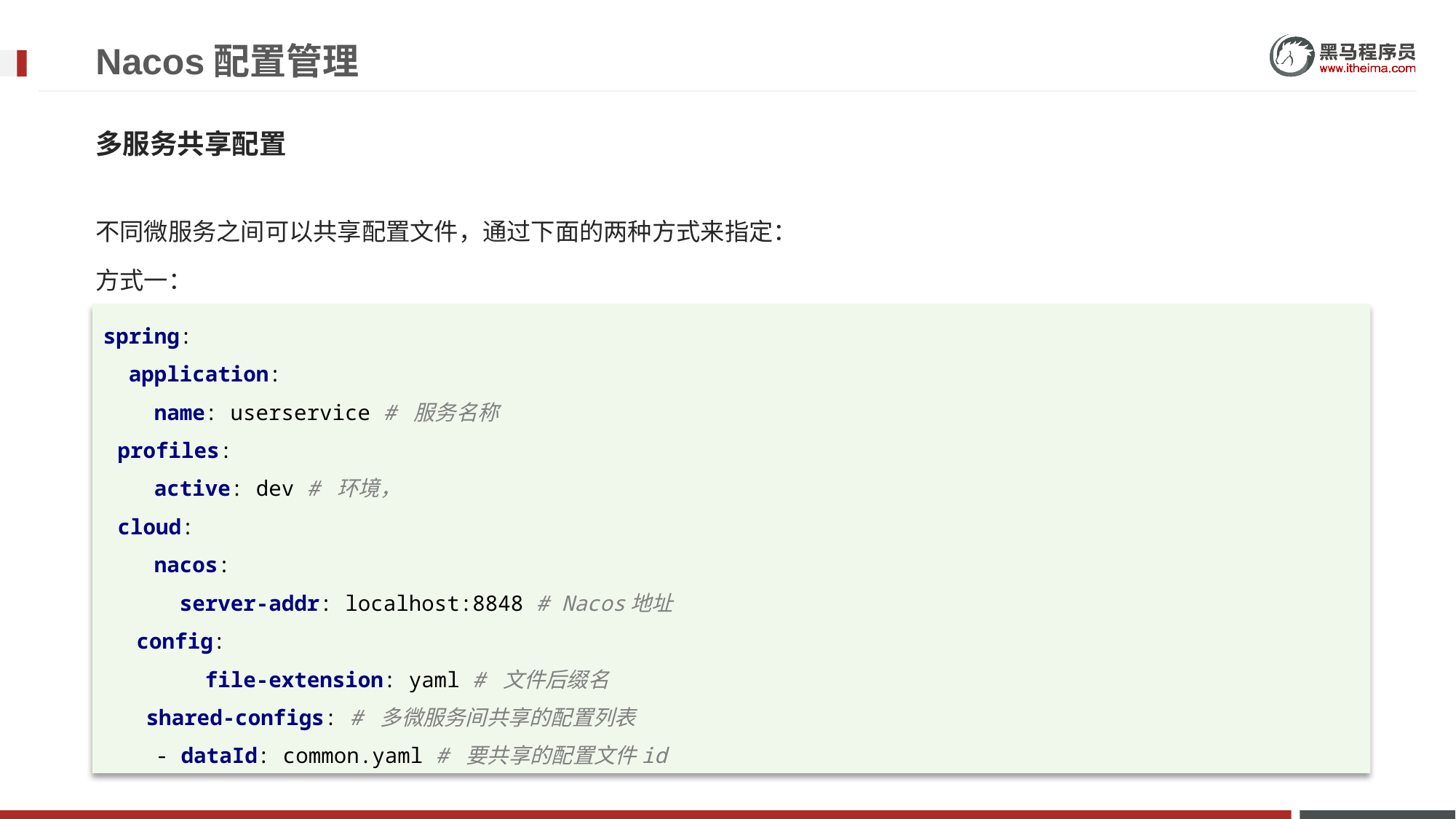

# Nacos配置管理
多服务共享配置
不同微服务之间可以共享配置文件，通过下面的两种方式来指定：
方式一：
spring:
  application:
    name: userservice # 服务名称
  profiles:
    active: dev # 环境，
  cloud:
    nacos:
      server-addr: localhost:8848 # Nacos地址
      config:
        file-extension: yaml # 文件后缀名
        shared-configs: # 多微服务间共享的配置列表
          - dataId: common.yaml # 要共享的配置文件id